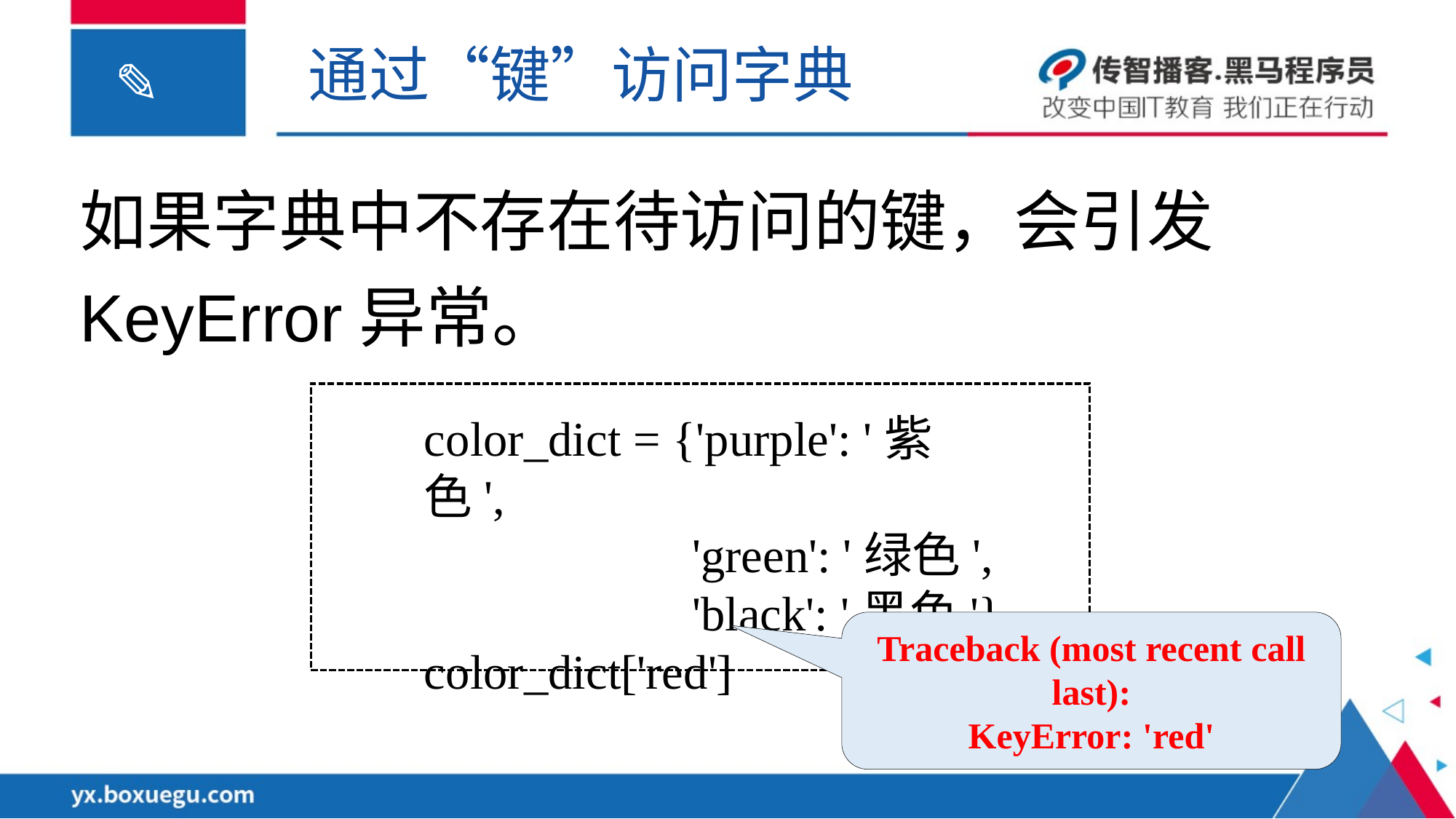

通过“键”访问字典
如果字典中不存在待访问的键，会引发KeyError异常。

color_dict = {'purple': '紫色',
                      'green': '绿色',
                      'black': '黑色'}
color_dict['red']
Traceback (most recent call last):
KeyError: 'red'